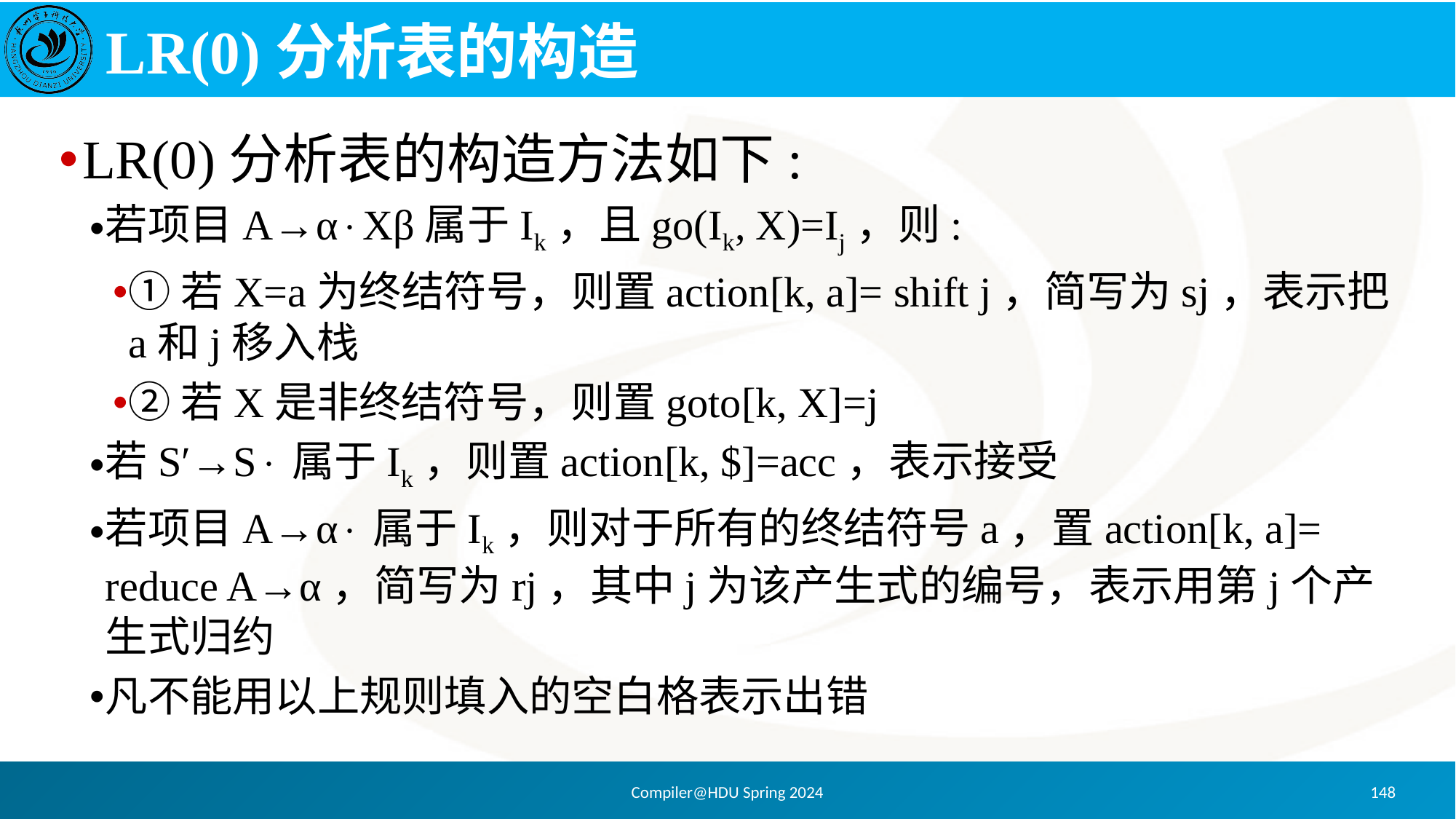

# LR(0)分析表的构造
LR(0)分析表的构造方法如下:
若项目A→α⋅Xβ属于Ik，且go(Ik, X)=Ij，则:
①若X=a为终结符号，则置action[k, a]= shift j，简写为sj，表示把a和j移入栈
②若X是非终结符号，则置goto[k, X]=j
若S′→S⋅属于Ik，则置action[k, $]=acc，表示接受
若项目A→α⋅属于Ik，则对于所有的终结符号a，置action[k, a]= reduce A→α，简写为rj，其中j为该产生式的编号，表示用第j个产生式归约
凡不能用以上规则填入的空白格表示出错
Compiler@HDU Spring 2024
148